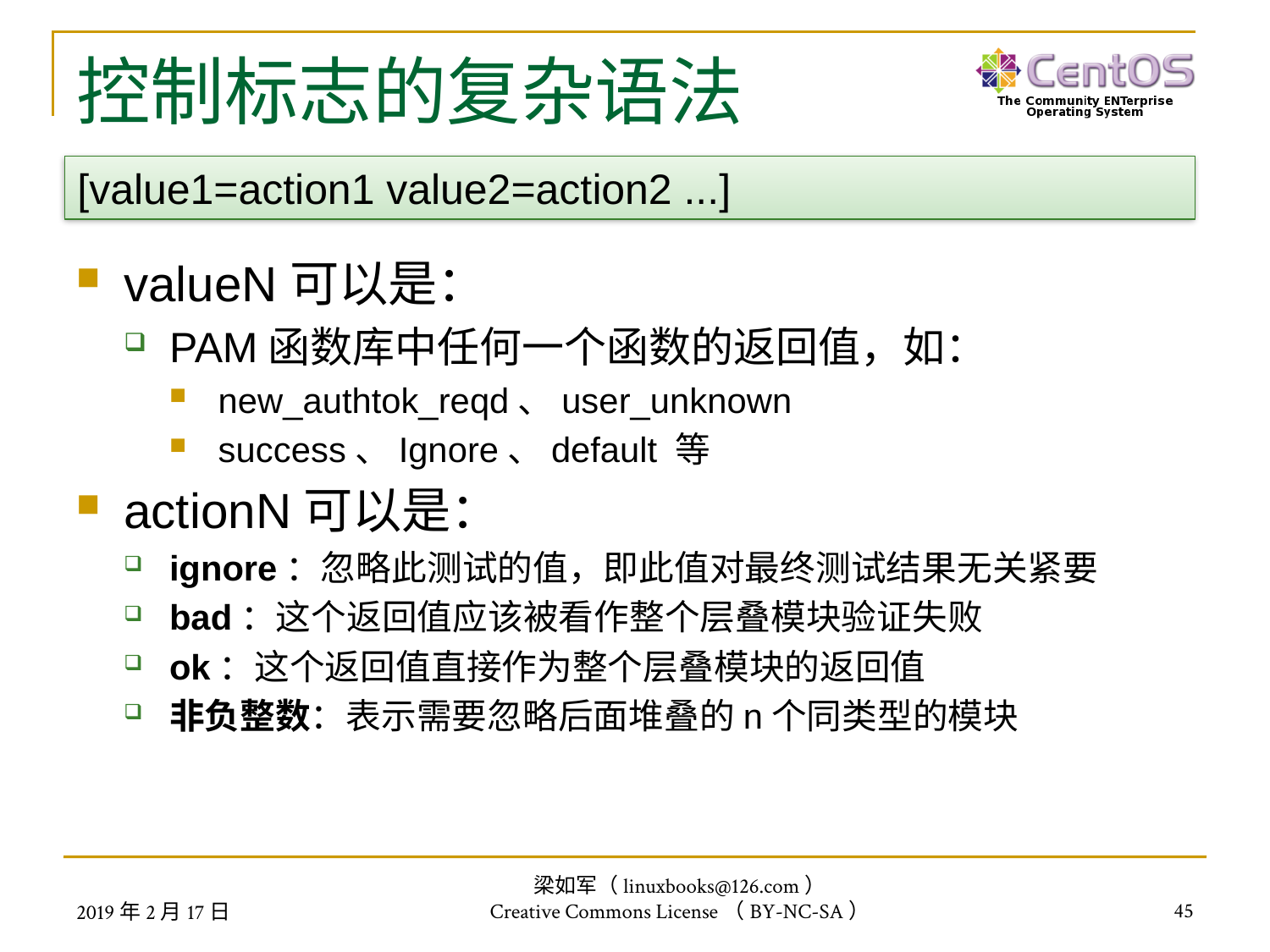

# 控制标志的复杂语法
[value1=action1 value2=action2 ...]
valueN可以是：
PAM函数库中任何一个函数的返回值，如：
new_authtok_reqd、user_unknown
success、Ignore、default 等
actionN可以是：
ignore：忽略此测试的值，即此值对最终测试结果无关紧要
bad：这个返回值应该被看作整个层叠模块验证失败
ok：这个返回值直接作为整个层叠模块的返回值
非负整数：表示需要忽略后面堆叠的n个同类型的模块
梁如军（linuxbooks@126.com）
Creative Commons License（BY-NC-SA）
2019年2月17日
45